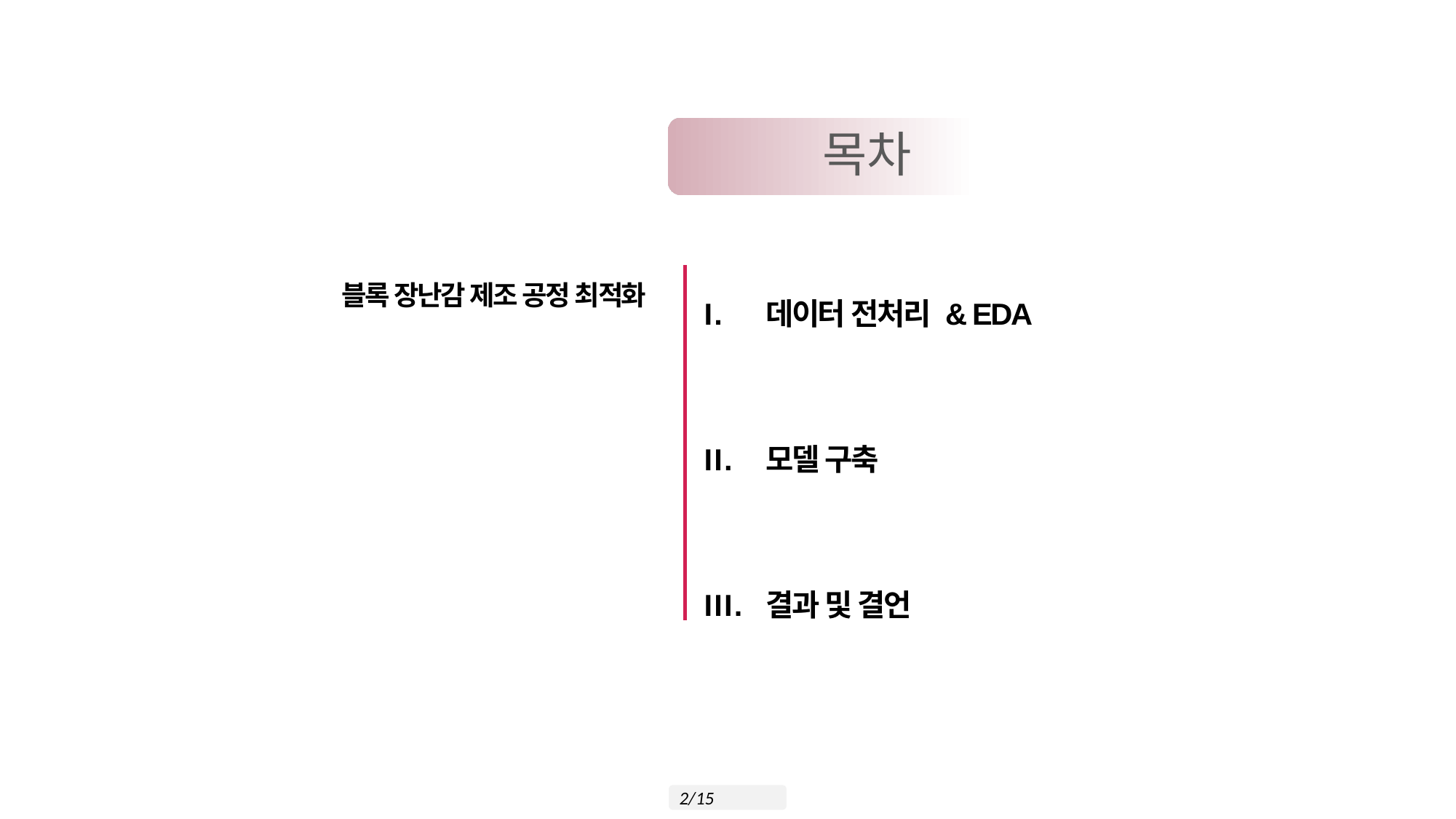

# 목차

데이터 전처리 & EDA
모델 구축
결과 및 결언
블록 장난감 제조 공정 최적화